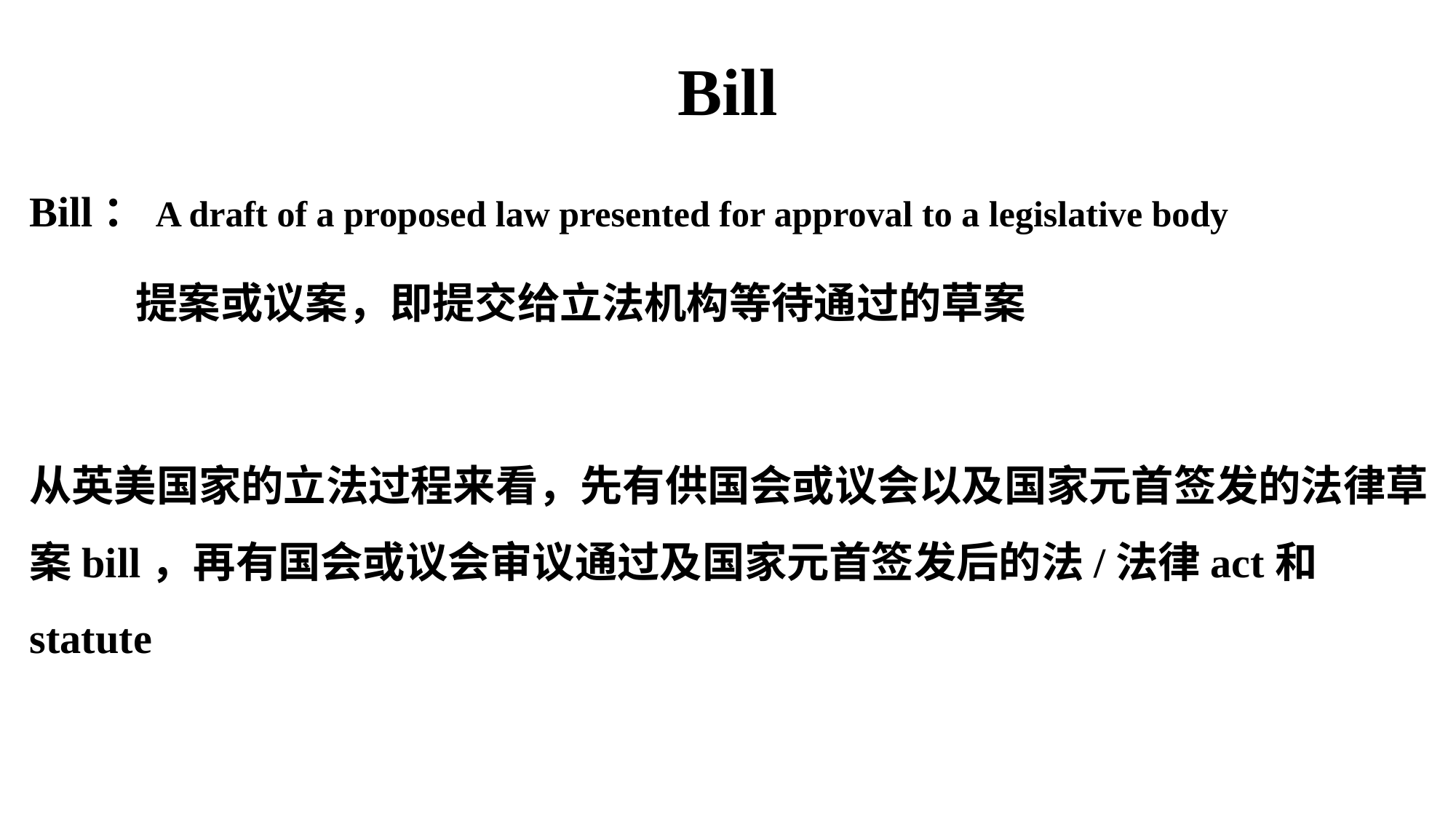

# Bill
Bill：A draft of a proposed law presented for approval to a legislative body
          提案或议案，即提交给立法机构等待通过的草案

从英美国家的⽴法过程来看，先有供国会或议会以及国家元⾸签发的法律草案bill，再有国会或议会审议通过及国家元⾸签发后的法/法律act和statute